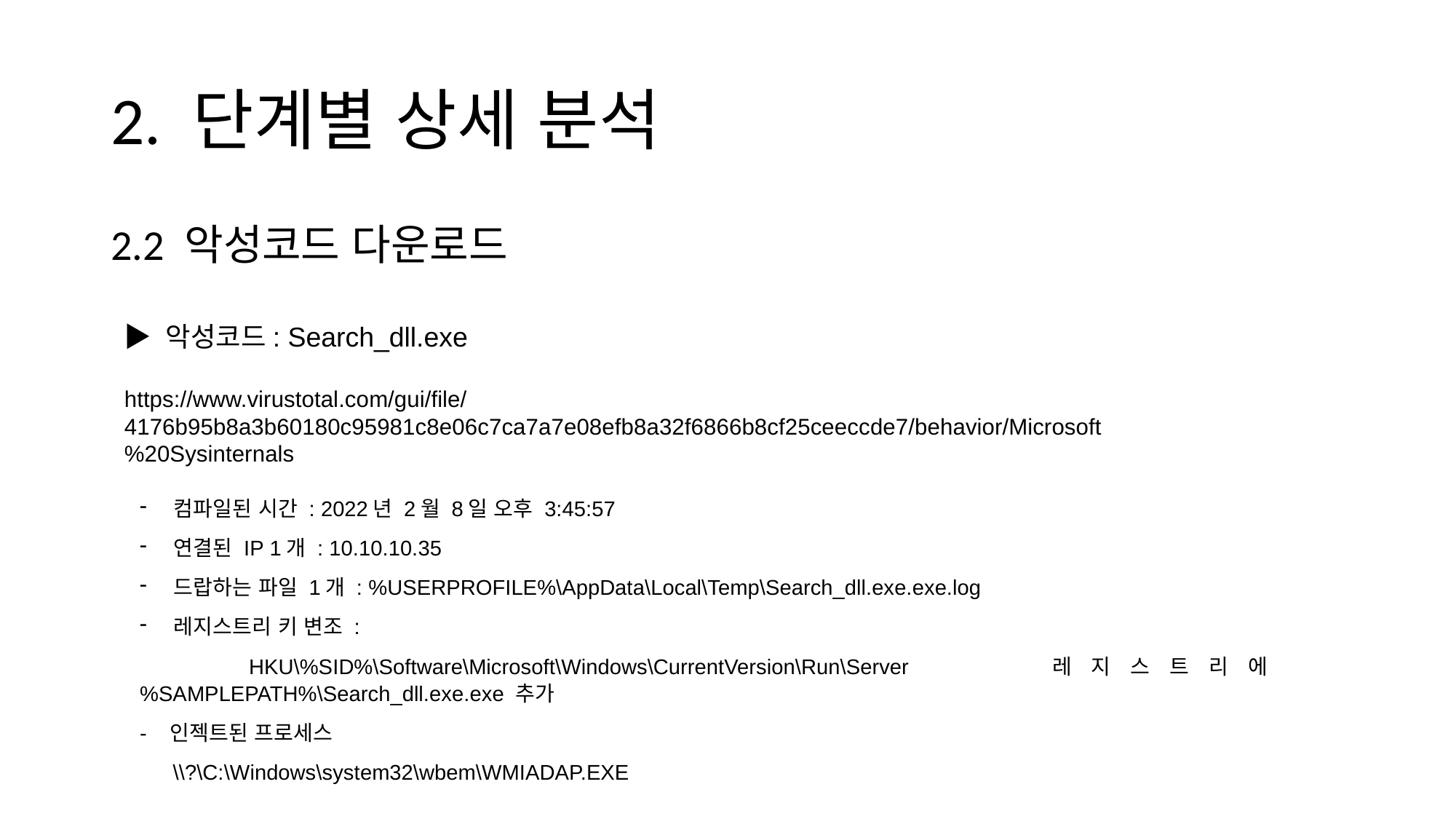

# 2. 단계별 상세 분석
2.2 악성코드 다운로드

▶ 악성코드: Search_dll.exe

https://www.virustotal.com/gui/file/4176b95b8a3b60180c95981c8e06c7ca7a7e08efb8a32f6866b8cf25ceeccde7/behavior/Microsoft%20Sysinternals

컴파일된 시간 : 2022년 2월 8일 오후 3:45:57
연결된 IP 1개 : 10.10.10.35
드랍하는 파일 1개 : %USERPROFILE%\AppData\Local\Temp\Search_dll.exe.exe.log
레지스트리 키 변조 :
	HKU\%SID%\Software\Microsoft\Windows\CurrentVersion\Run\Server 	레지스트리에 %SAMPLEPATH%\Search_dll.exe.exe 추가
-   인젝트된 프로세스
   \\?\C:\Windows\system32\wbem\WMIADAP.EXE